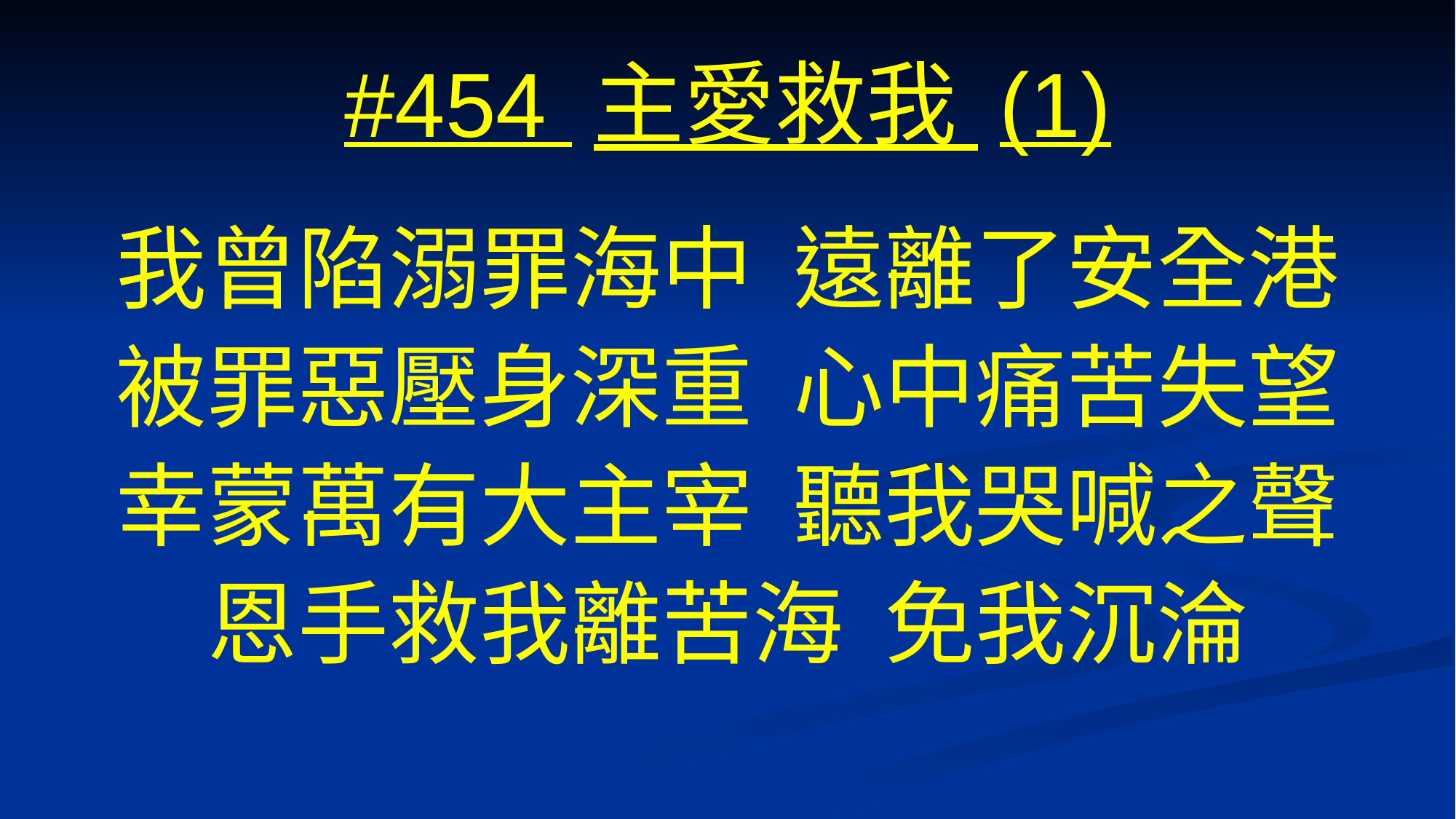

# #454 主愛救我 (1)
我曾陷溺罪海中  遠離了安全港
被罪惡壓身深重  心中痛苦失望
幸蒙萬有大主宰  聽我哭喊之聲
恩手救我離苦海  免我沉淪